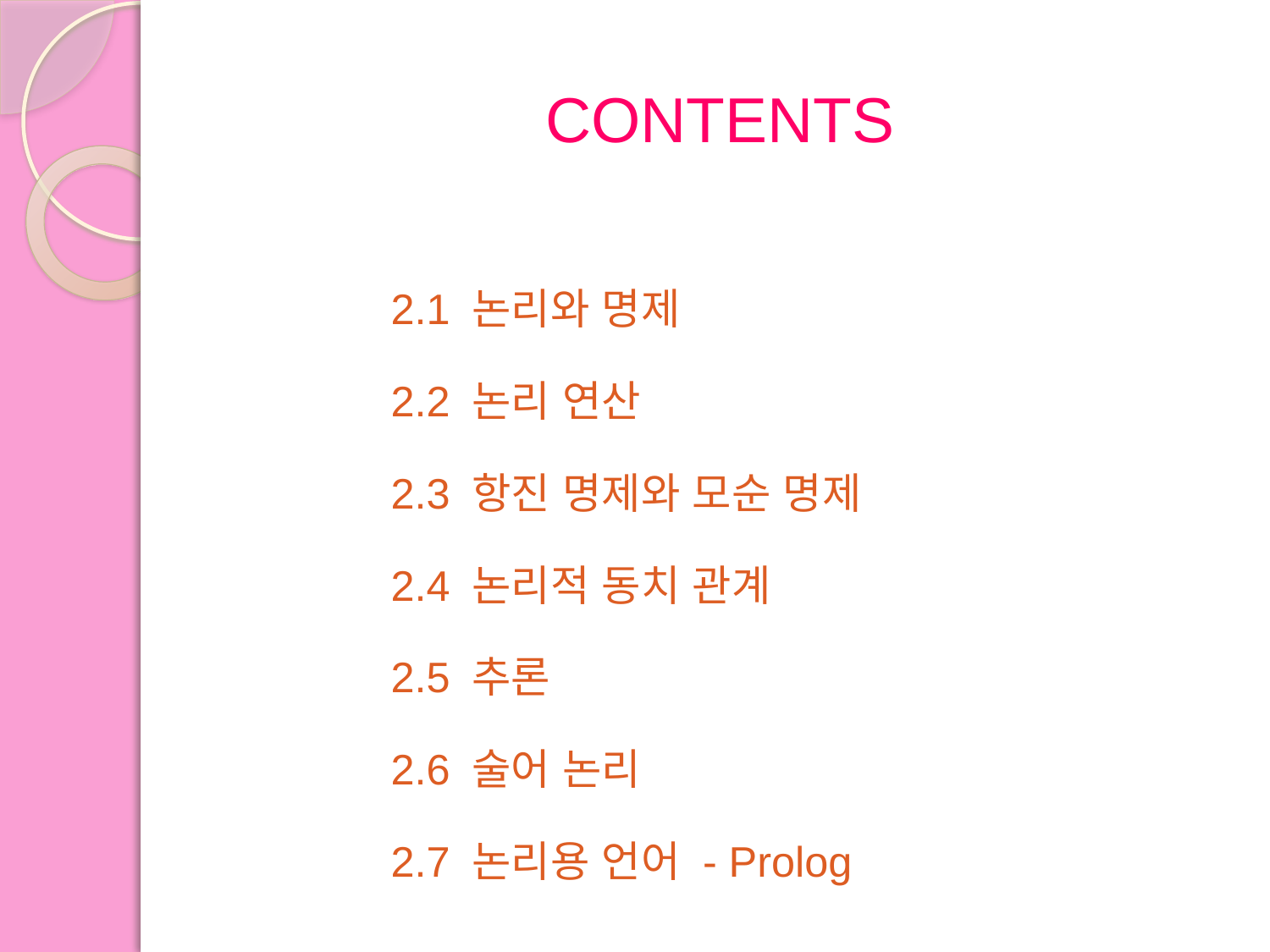

# CONTENTS
2.1 논리와 명제

2.2 논리 연산

2.3 항진 명제와 모순 명제

2.4 논리적 동치 관계

2.5 추론

2.6 술어 논리

2.7 논리용 언어 - Prolog